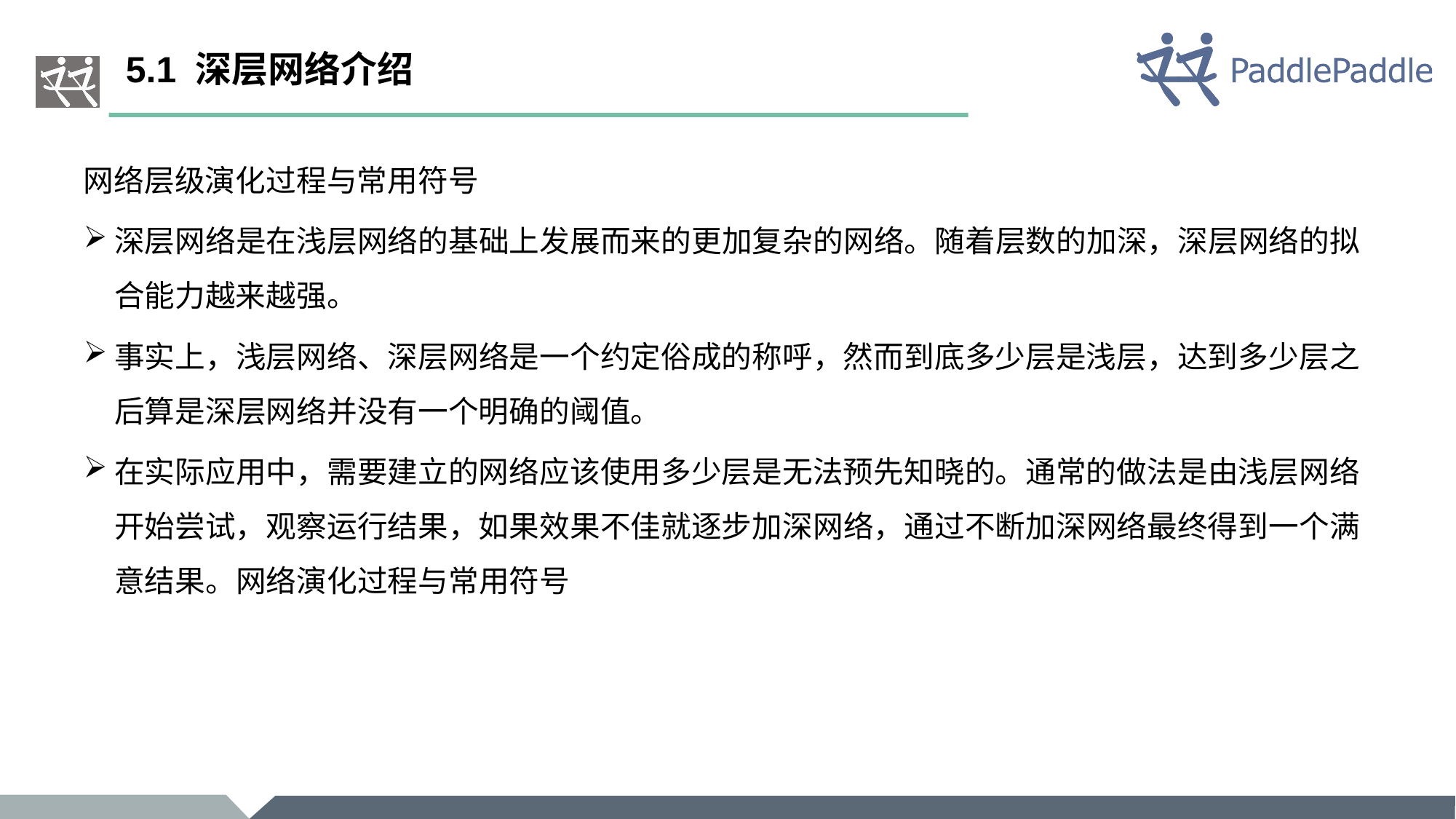

# 5.1 深层网络介绍
网络层级演化过程与常用符号
深层网络是在浅层网络的基础上发展而来的更加复杂的网络。随着层数的加深，深层网络的拟合能力越来越强。
事实上，浅层网络、深层网络是一个约定俗成的称呼，然而到底多少层是浅层，达到多少层之后算是深层网络并没有一个明确的阈值。
在实际应用中，需要建立的网络应该使用多少层是无法预先知晓的。通常的做法是由浅层网络开始尝试，观察运行结果，如果效果不佳就逐步加深网络，通过不断加深网络最终得到一个满意结果。网络演化过程与常用符号